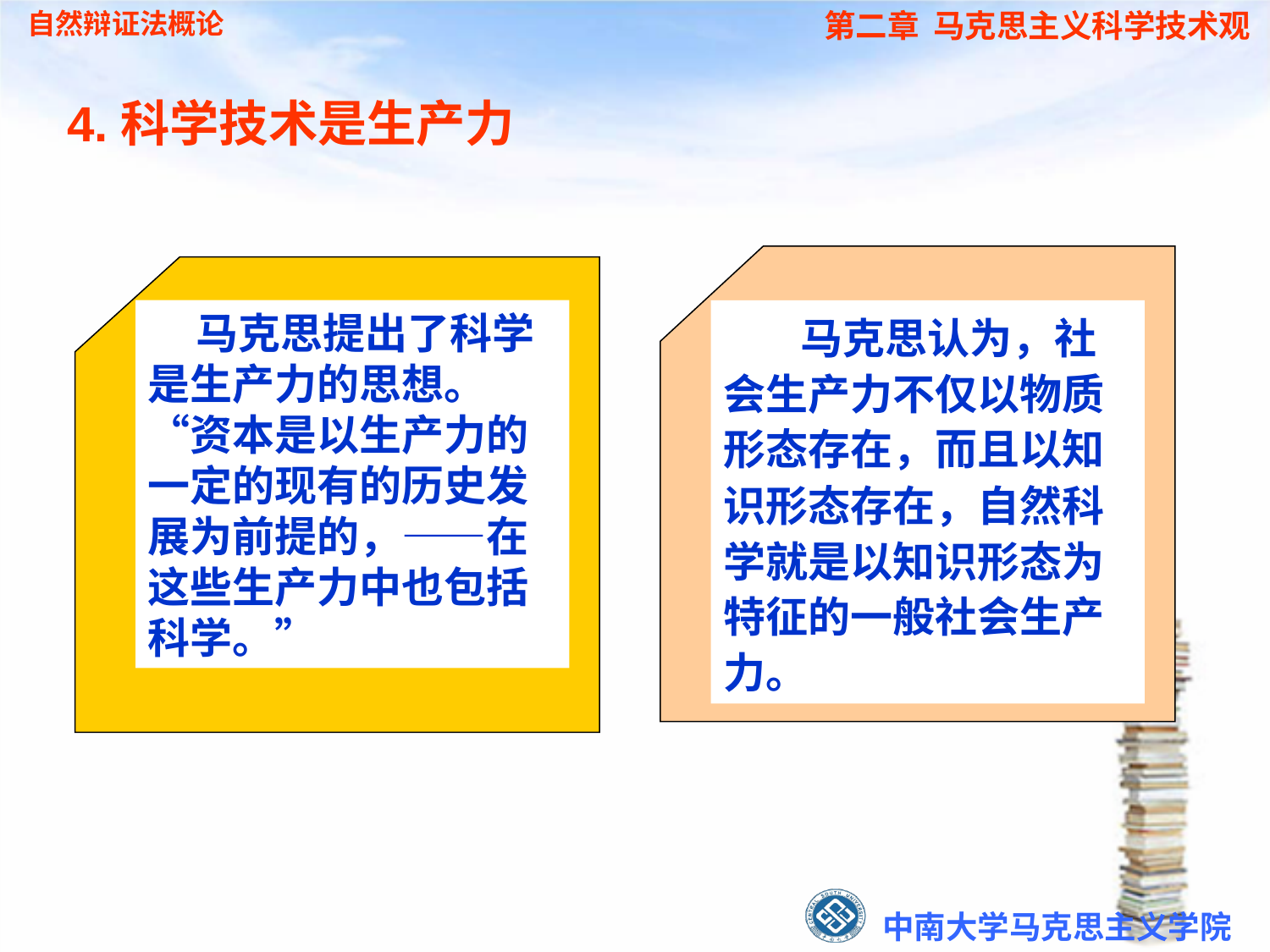

4.科学技术是生产力

    马克思提出了科学是生产力的思想。“资本是以生产力的一定的现有的历史发展为前提的，——在这些生产力中也包括科学。”
       马克思认为，社会生产力不仅以物质形态存在，而且以知识形态存在，自然科学就是以知识形态为特征的一般社会生产力。